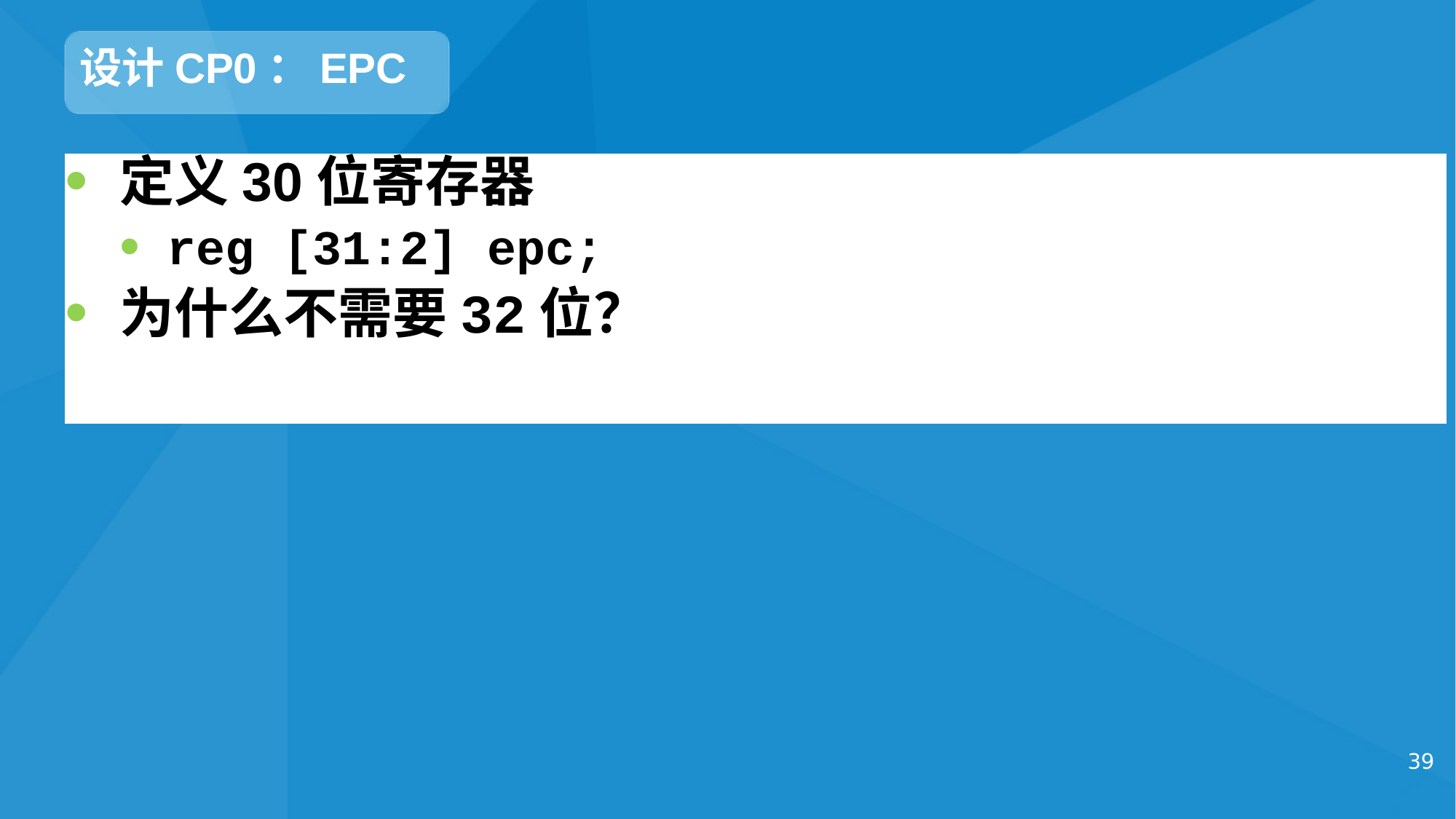

设计CP0：EPC
定义30位寄存器
reg [31:2] epc;
为什么不需要32位？

39